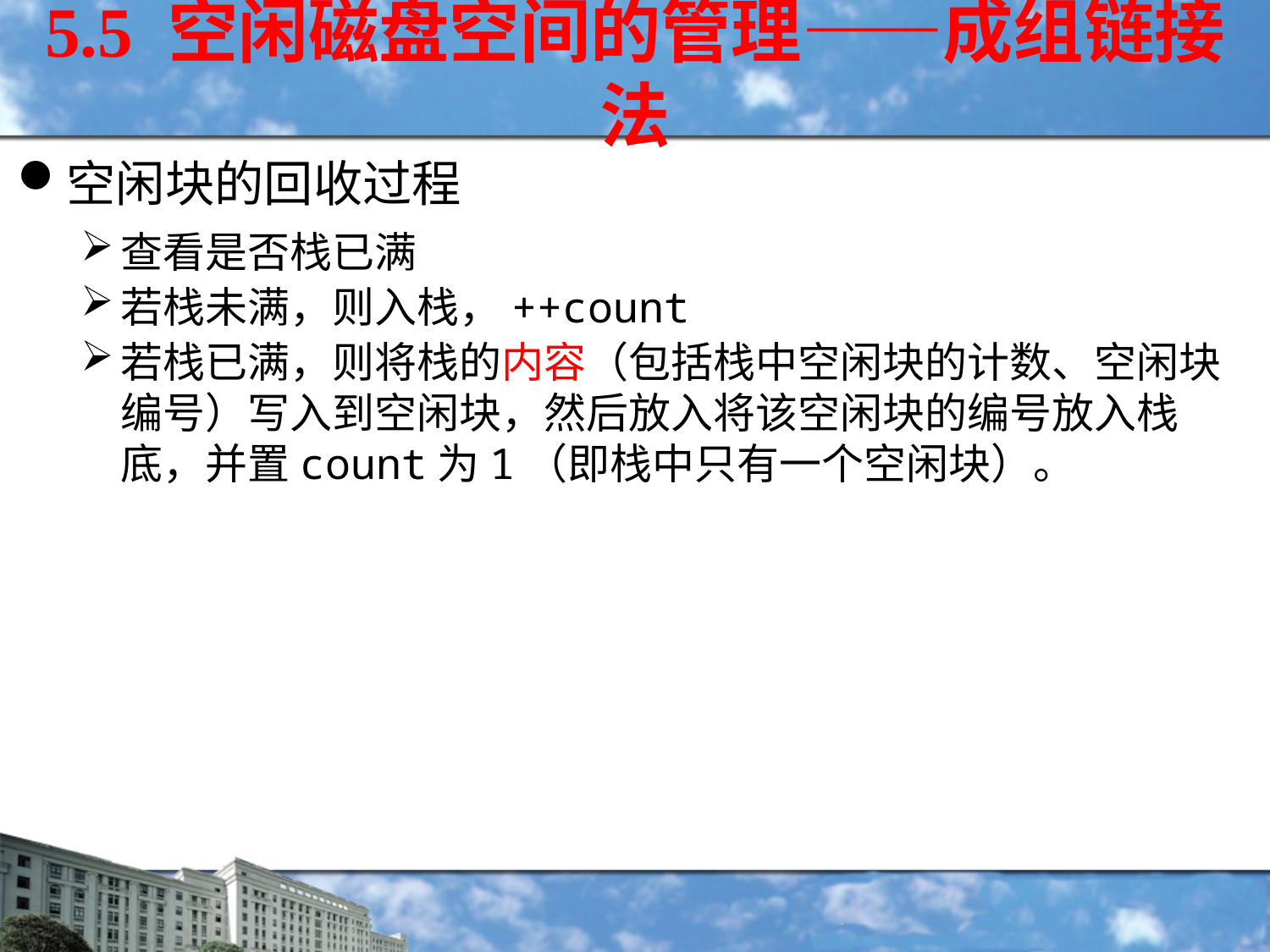

5.5 空闲磁盘空间的管理——成组链接法
空闲块的回收过程
查看是否栈已满
若栈未满，则入栈，++count
若栈已满，则将栈的内容（包括栈中空闲块的计数、空闲块编号）写入到空闲块，然后放入将该空闲块的编号放入栈底，并置count为1（即栈中只有一个空闲块）。